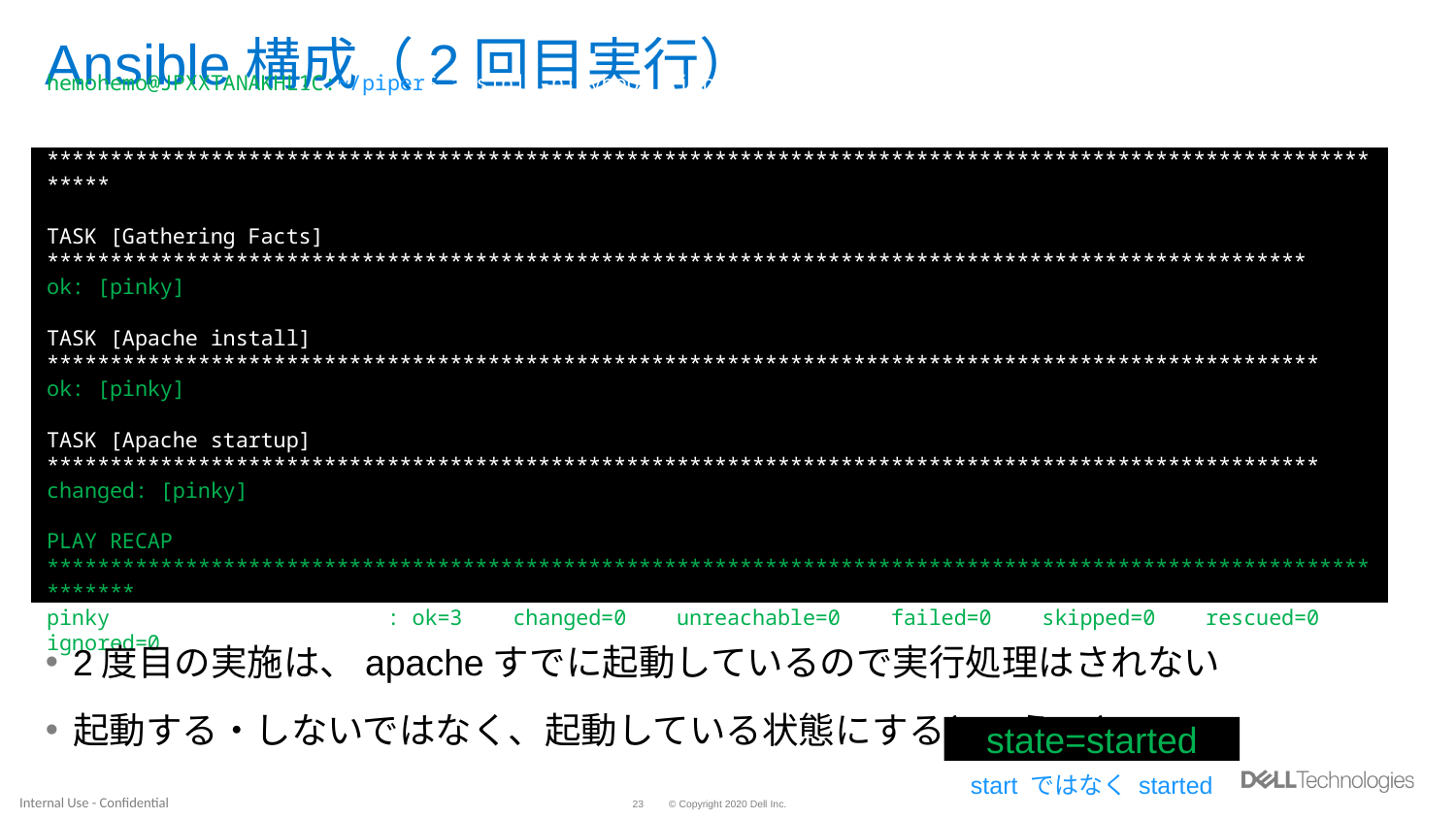

# Ansible構成（2回目実行）
hemohemo@JPXXTANAKHL1C:~/piper$ ansible-playbook -i hosts pinky.yml

PLAY [pinky] **************************************************************************************************************

TASK [Gathering Facts] ****************************************************************************************************
ok: [pinky]

TASK [Apache install] *****************************************************************************************************
ok: [pinky]

TASK [Apache startup] *****************************************************************************************************
changed: [pinky]

PLAY RECAP ****************************************************************************************************************
pinky                      : ok=3    changed=0    unreachable=0    failed=0    skipped=0    rescued=0    ignored=0

2度目の実施は、apacheすでに起動しているので実行処理はされない
起動する・しないではなく、起動している状態にするということ
state=started
start ではなく started